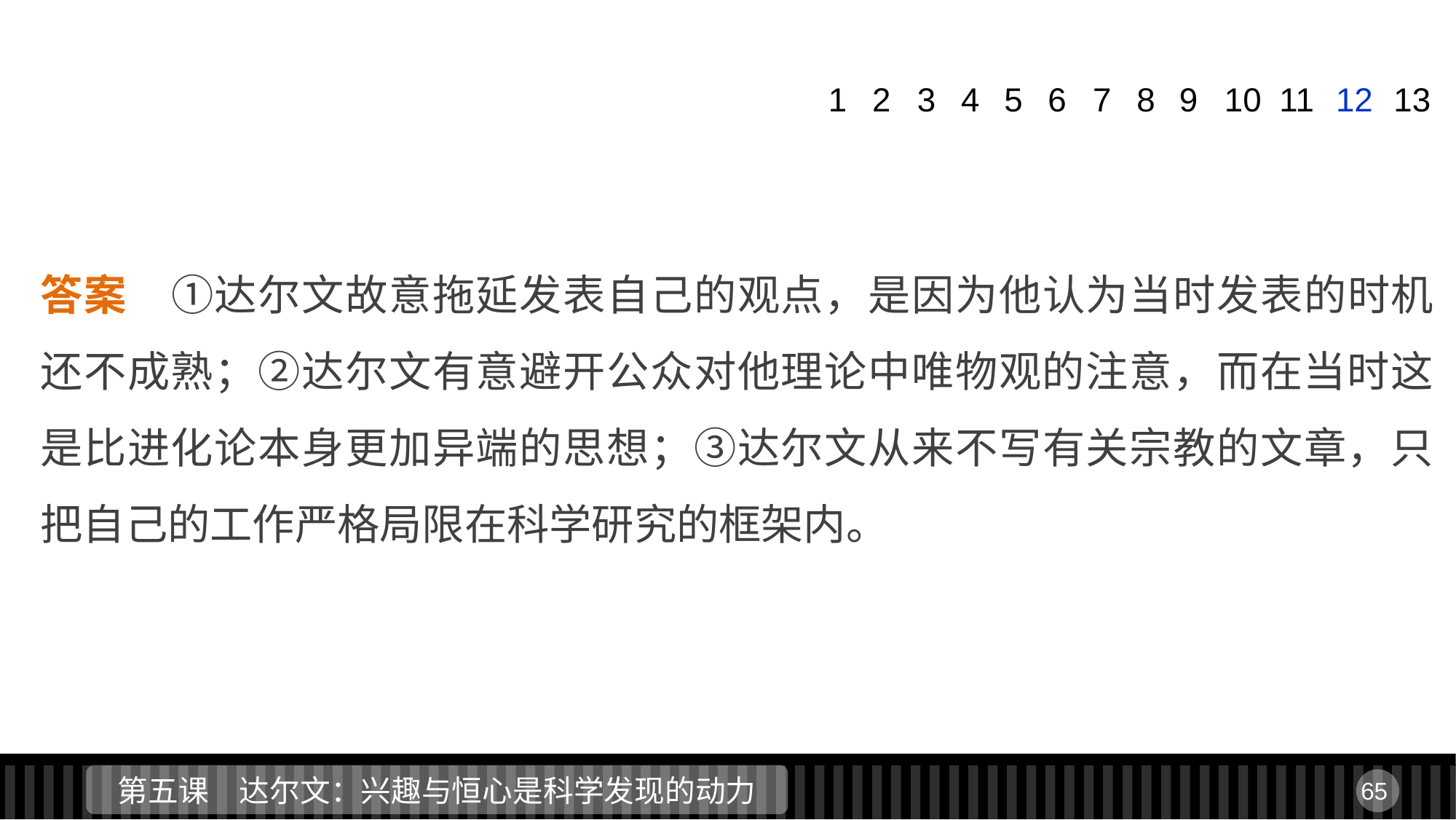

1
2
3
4
5
6
7
8
9
11
12
13
10
答案　①达尔文故意拖延发表自己的观点，是因为他认为当时发表的时机还不成熟；②达尔文有意避开公众对他理论中唯物观的注意，而在当时这是比进化论本身更加异端的思想；③达尔文从来不写有关宗教的文章，只把自己的工作严格局限在科学研究的框架内。